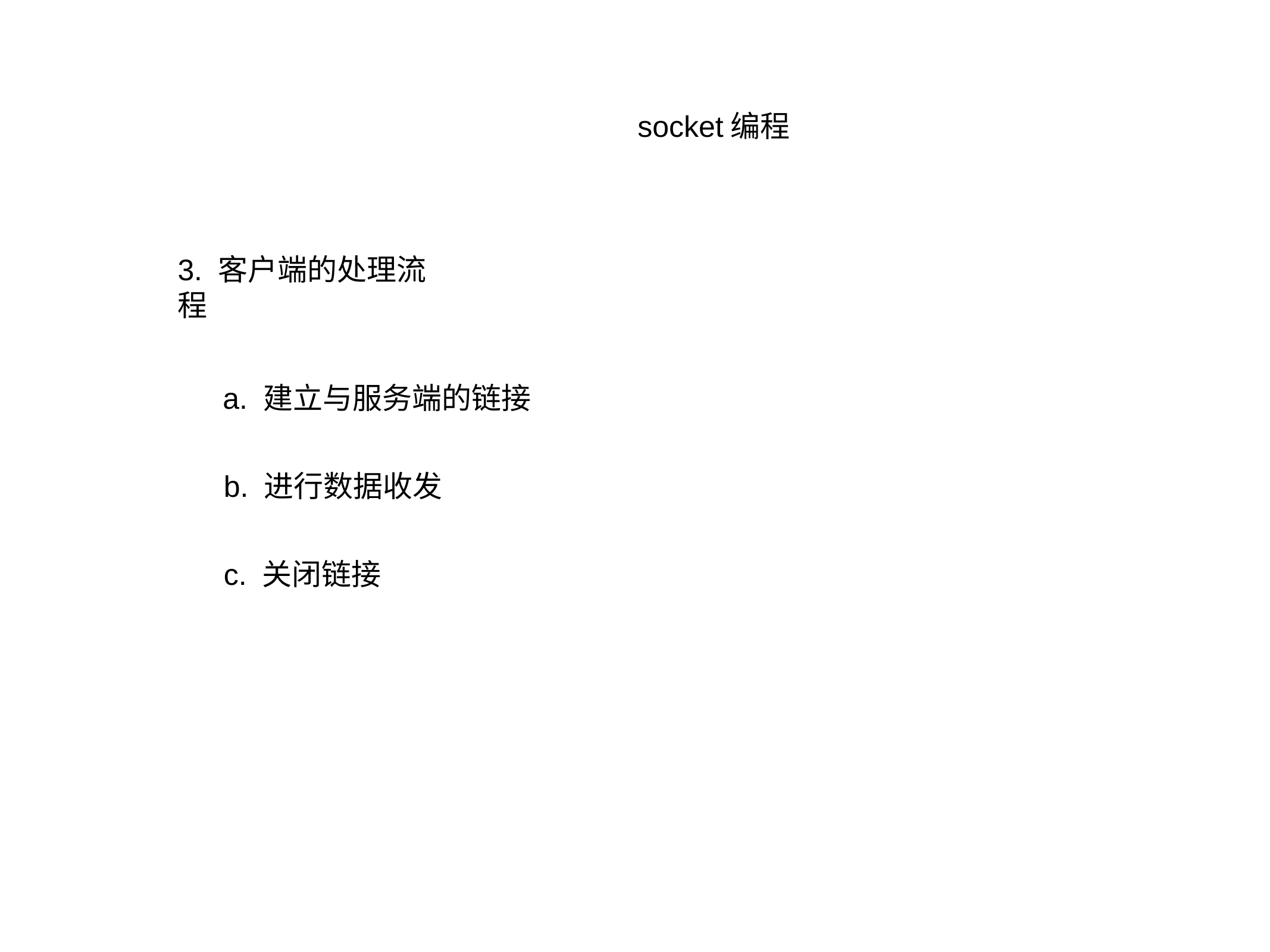

socket编程
3. 客户端的处理流程
a. 建立与服务端的链接
b. 进行数据收发
c. 关闭链接